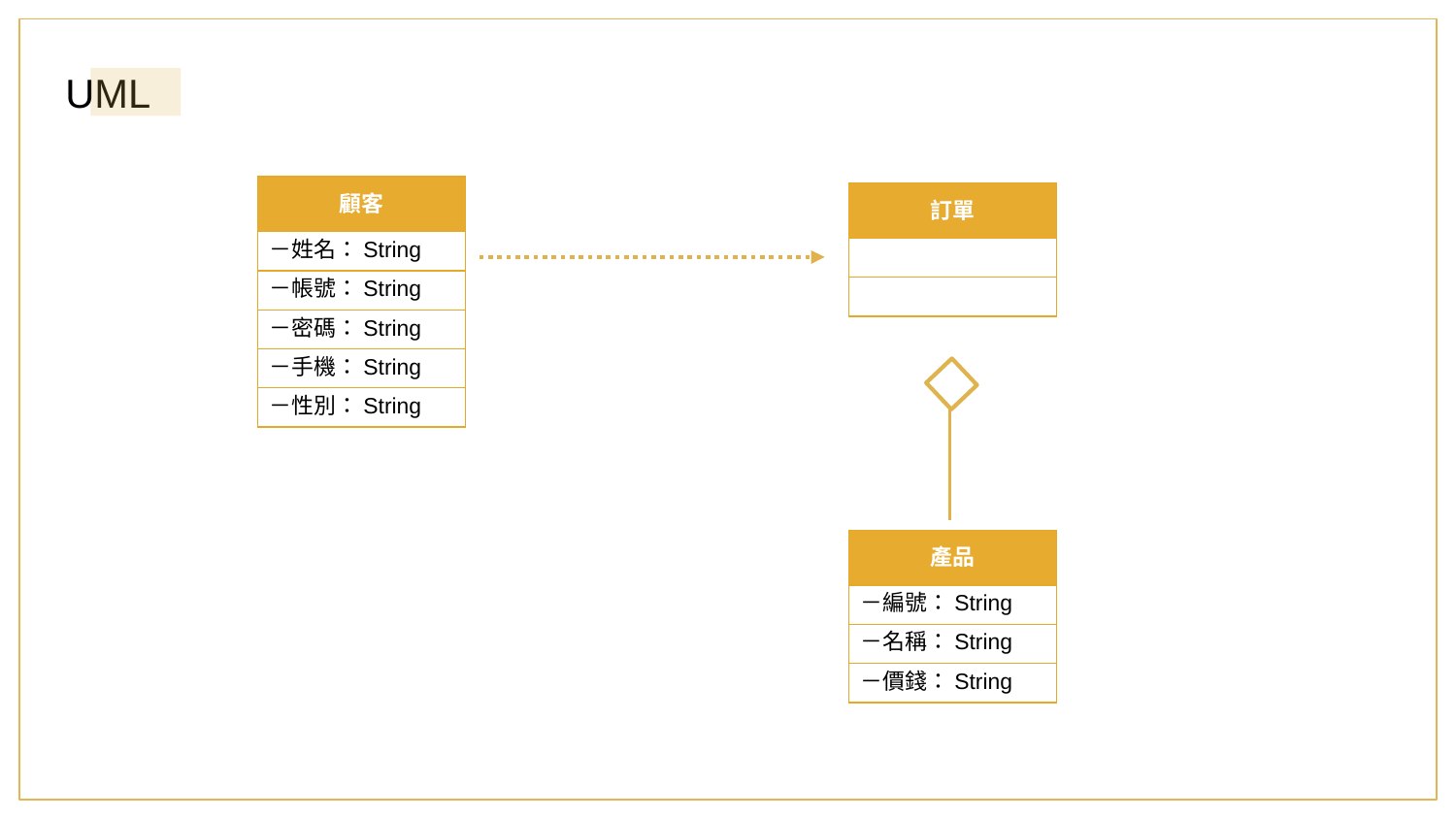

UML

| 顧客 |
| --- |
| －姓名：String |
| －帳號：String |
| －密碼：String |
| －手機：String |
| －性別：String |
| 訂單 |
| --- |
|  |
|  |

| 產品 |
| --- |
| －編號：String |
| －名稱：String |
| －價錢：String |